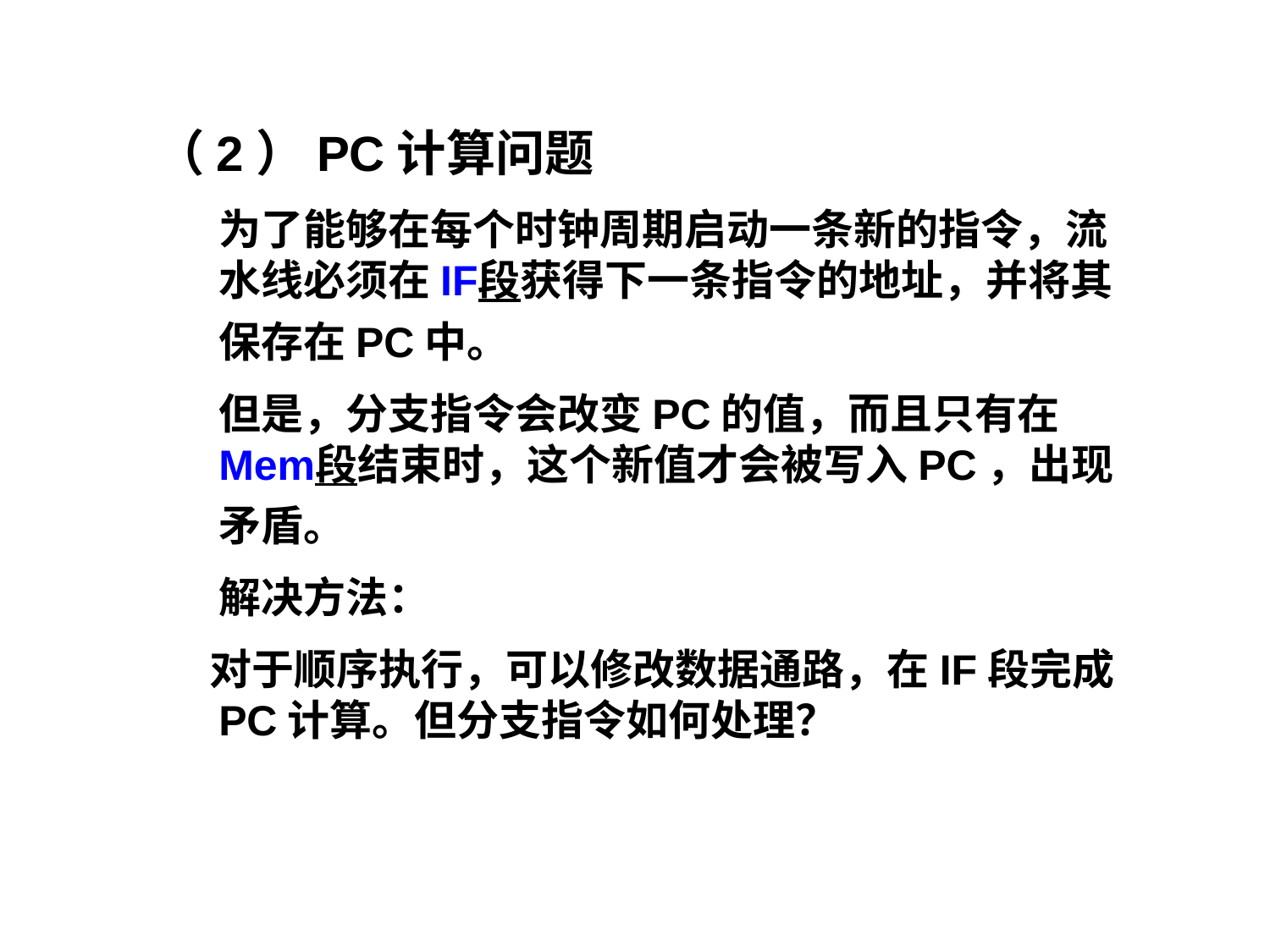

（2）PC计算问题
	为了能够在每个时钟周期启动一条新的指令，流水线必须在IF段获得下一条指令的地址，并将其保存在PC中。
	但是，分支指令会改变PC的值，而且只有在Mem段结束时，这个新值才会被写入PC，出现矛盾。
	解决方法：
   对于顺序执行，可以修改数据通路，在IF段完成PC计算。但分支指令如何处理？